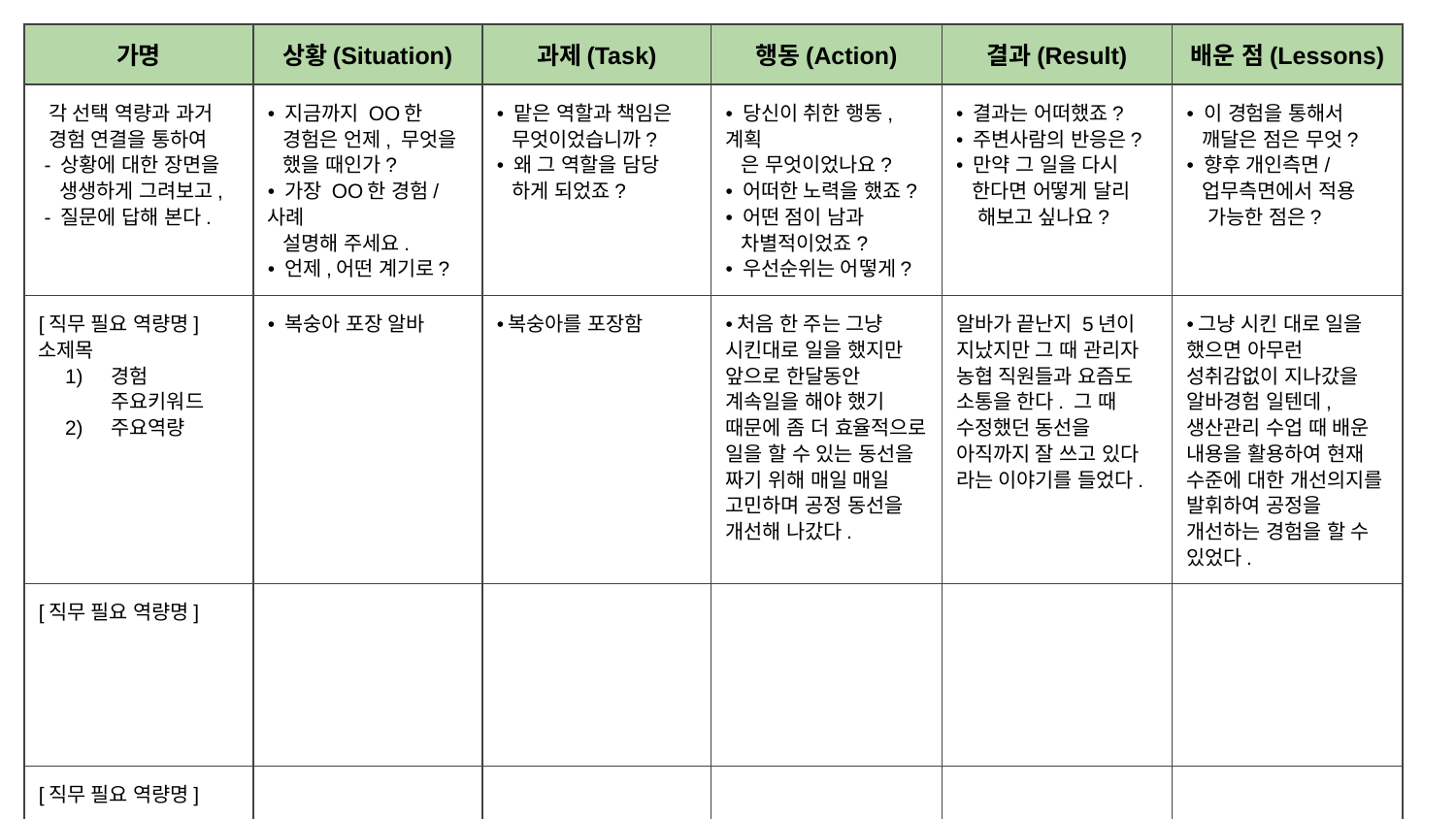

| 가명 | 상황(Situation) | 과제(Task) | 행동(Action) | 결과(Result) | 배운 점(Lessons) |
| --- | --- | --- | --- | --- | --- |
| 각 선택 역량과 과거 경험 연결을 통하여 - 상황에 대한 장면을 생생하게 그려보고, - 질문에 답해 본다. | • 지금까지 OO한 경험은 언제, 무엇을 했을 때인가? • 가장 OO한 경험/사례 설명해 주세요. • 언제,어떤 계기로? | • 맡은 역할과 책임은 무엇이었습니까? • 왜 그 역할을 담당 하게 되었죠? | • 당신이 취한 행동,계획 은 무엇이었나요? • 어떠한 노력을 했죠? • 어떤 점이 남과 차별적이었죠? • 우선순위는 어떻게? | • 결과는 어떠했죠? • 주변사람의 반응은? • 만약 그 일을 다시 한다면 어떻게 달리 해보고 싶나요? | • 이 경험을 통해서 깨달은 점은 무엇? • 향후 개인측면/ 업무측면에서 적용 가능한 점은? |
| [직무 필요 역량명] 소제목 경험 주요키워드 주요역량 | • 복숭아 포장 알바 | •복숭아를 포장함 | •처음 한 주는 그냥 시킨대로 일을 했지만 앞으로 한달동안 계속일을 해야 했기 때문에 좀 더 효율적으로 일을 할 수 있는 동선을 짜기 위해 매일 매일 고민하며 공정 동선을 개선해 나갔다. | 알바가 끝난지 5년이 지났지만 그 때 관리자 농협 직원들과 요즘도 소통을 한다. 그 때 수정했던 동선을 아직까지 잘 쓰고 있다 라는 이야기를 들었다. | •그냥 시킨 대로 일을 했으면 아무런 성취감없이 지나갔을 알바경험 일텐데, 생산관리 수업 때 배운 내용을 활용하여 현재 수준에 대한 개선의지를 발휘하여 공정을 개선하는 경험을 할 수 있었다. |
| [직무 필요 역량명] |  |  |  |  |  |
| [직무 필요 역량명] |  |  |  |  |  |